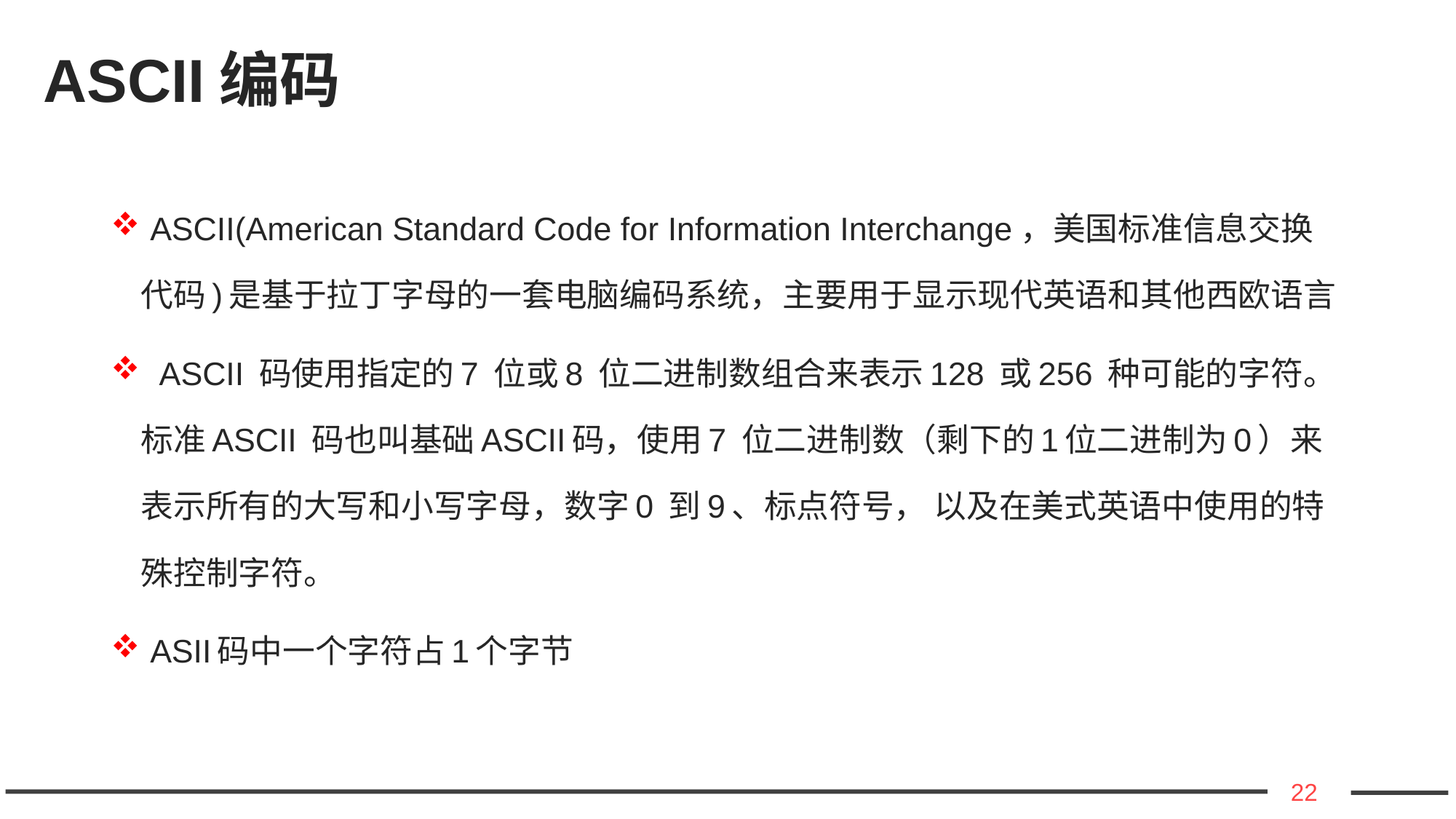

# ASCII编码
 ASCII(American Standard Code for Information Interchange，美国标准信息交换代码)是基于拉丁字母的一套电脑编码系统，主要用于显示现代英语和其他西欧语言
  ASCII 码使用指定的7 位或8 位二进制数组合来表示128 或256 种可能的字符。标准ASCII 码也叫基础ASCII码，使用7 位二进制数（剩下的1位二进制为0）来表示所有的大写和小写字母，数字0 到9、标点符号， 以及在美式英语中使用的特殊控制字符。
 ASII码中一个字符占1个字节